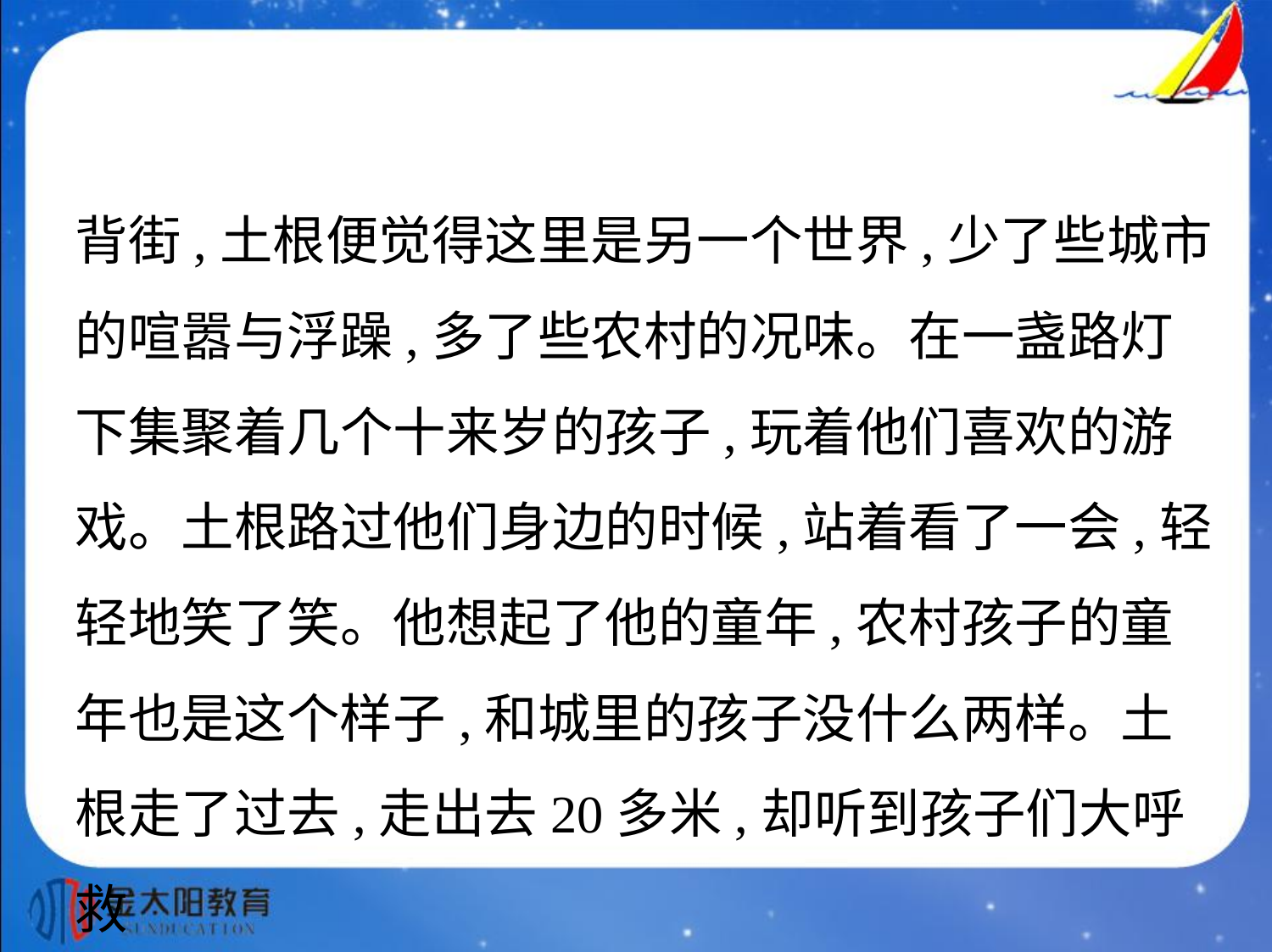

背街,土根便觉得这里是另一个世界,少了些城市
的喧嚣与浮躁,多了些农村的况味。在一盏路灯
下集聚着几个十来岁的孩子,玩着他们喜欢的游
戏。土根路过他们身边的时候,站着看了一会,轻
轻地笑了笑。他想起了他的童年,农村孩子的童
年也是这个样子,和城里的孩子没什么两样。土
根走了过去,走出去20多米,却听到孩子们大呼救